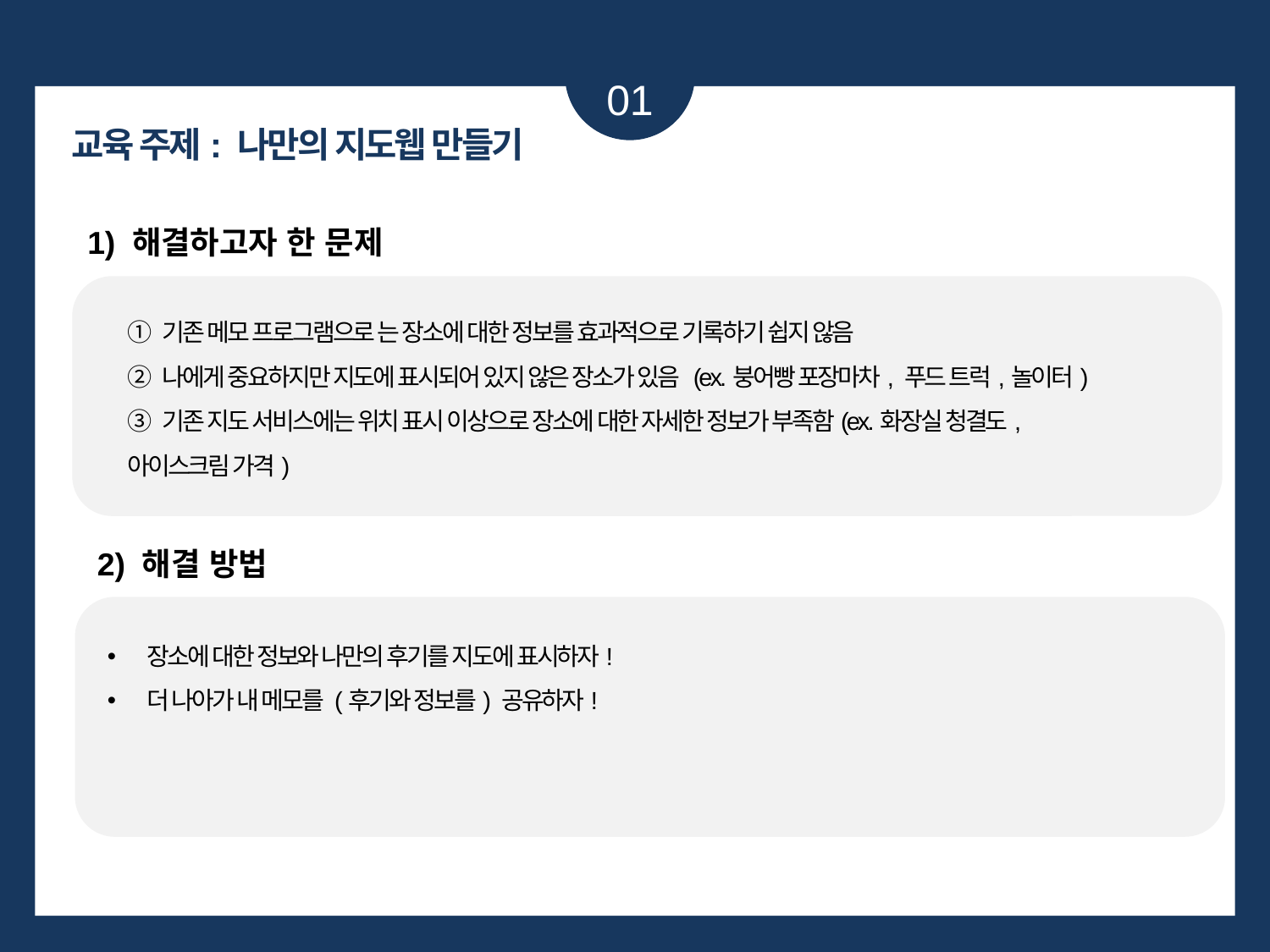

01

교육 주제: 나만의 지도웹 만들기

1) 해결하고자 한 문제

① 기존 메모 프로그램으로 는 장소에 대한 정보를 효과적으로 기록하기 쉽지 않음
② 나에게 중요하지만 지도에 표시되어 있지 않은 장소가 있음 (ex.붕어빵 포장마차, 푸드 트럭,놀이터)
③ 기존 지도 서비스에는 위치 표시 이상으로 장소에 대한 자세한 정보가 부족함(ex.화장실 청결도, 아이스크림 가격)

2) 해결 방법

장소에 대한 정보와 나만의 후기를 지도에 표시하자!
더 나아가 내 메모를 (후기와 정보를) 공유하자!